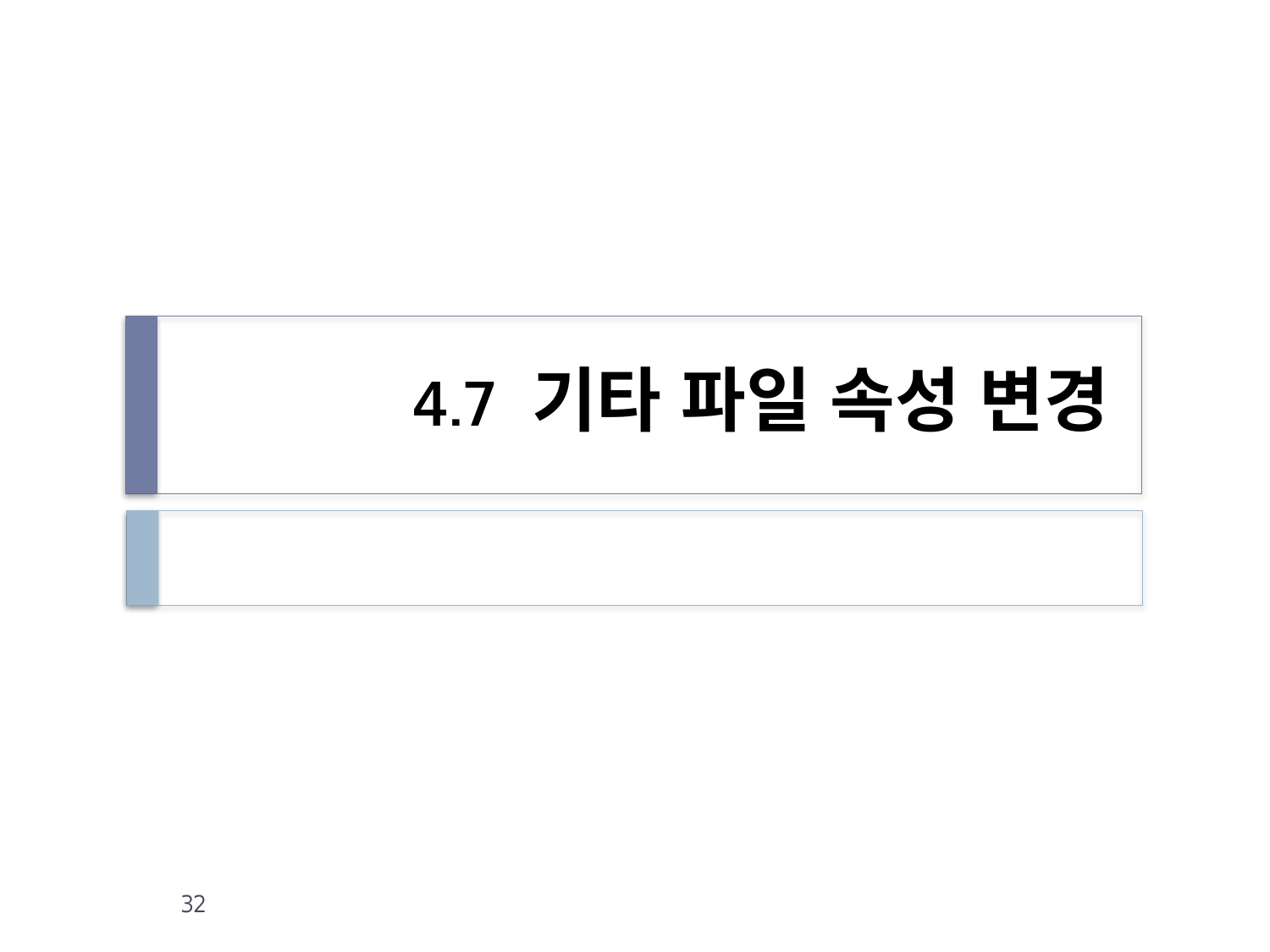

# 4.7 기타 파일 속성 변경

32